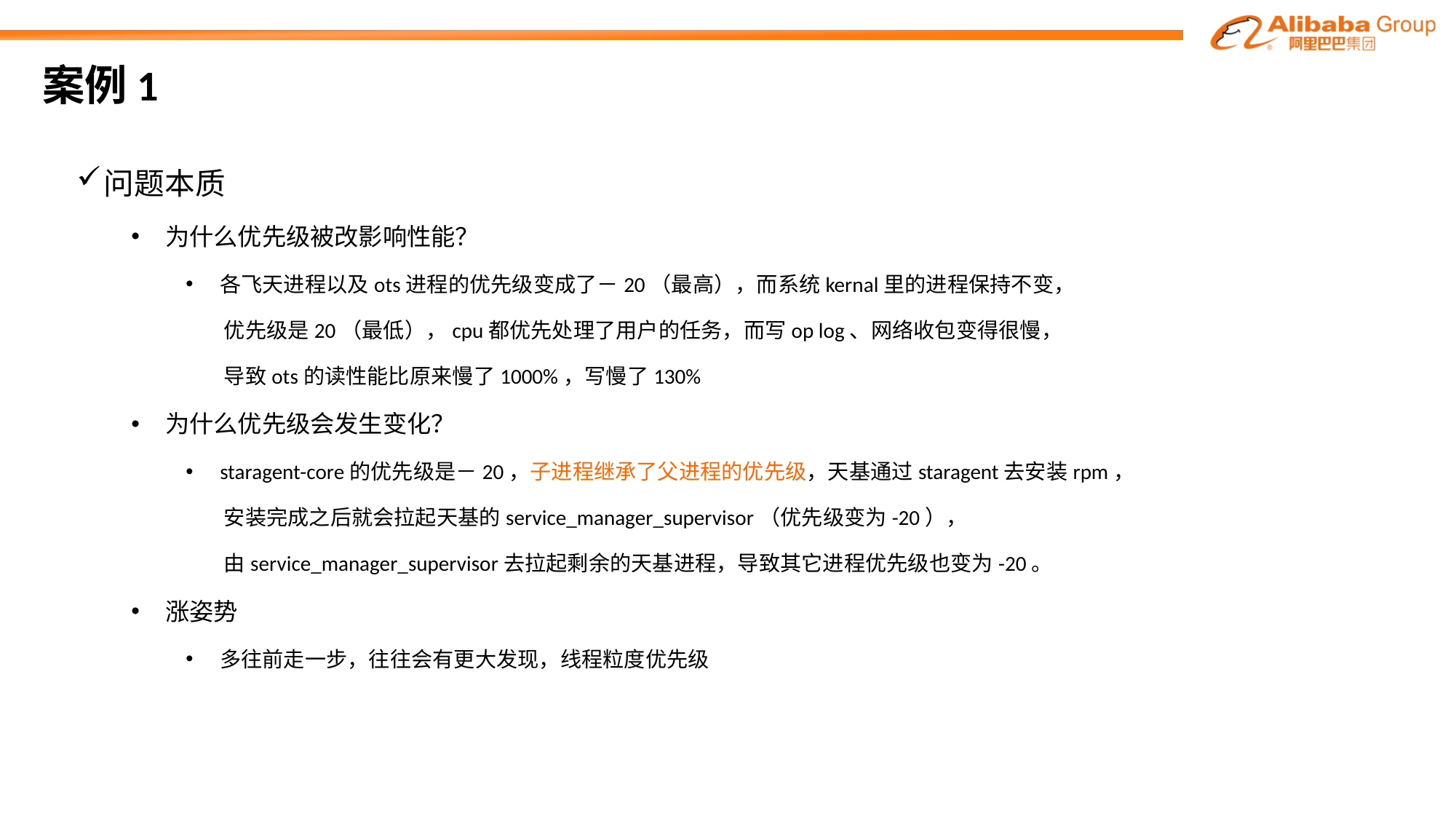

# 案例1
问题本质
为什么优先级被改影响性能？
各飞天进程以及ots进程的优先级变成了－20（最高），而系统kernal里的进程保持不变，
       优先级是20（最低），cpu都优先处理了用户的任务，而写op log、网络收包变得很慢，
       导致ots的读性能比原来慢了1000%，写慢了130%
为什么优先级会发生变化？
staragent-core的优先级是－20，子进程继承了父进程的优先级，天基通过staragent去安装rpm，
       安装完成之后就会拉起天基的service_manager_supervisor（优先级变为-20），
       由service_manager_supervisor去拉起剩余的天基进程，导致其它进程优先级也变为-20。
涨姿势
多往前走一步，往往会有更大发现，线程粒度优先级